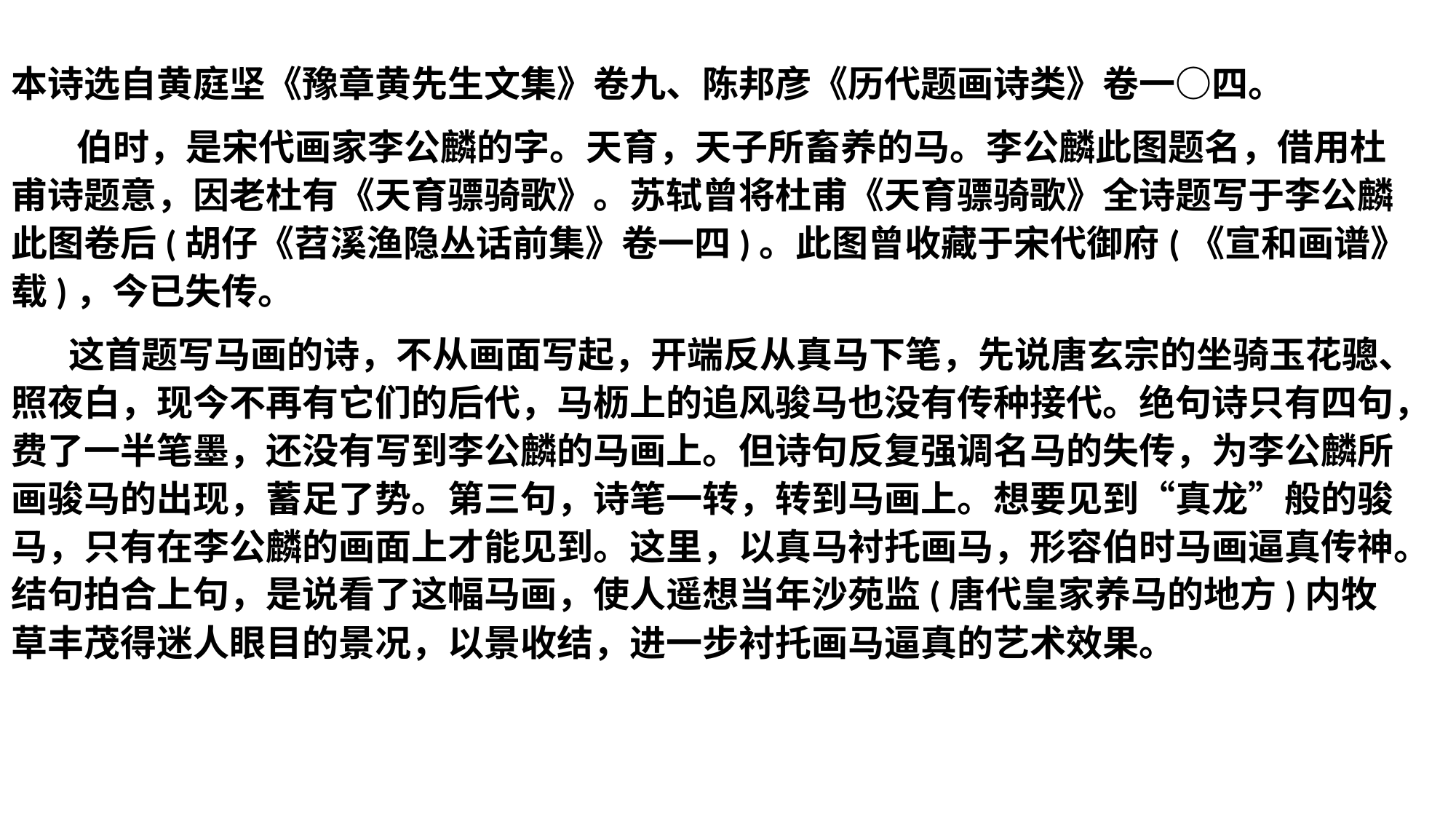

本诗选自黄庭坚《豫章黄先生文集》卷九、陈邦彦《历代题画诗类》卷一○四。
       伯时，是宋代画家李公麟的字。天育，天子所畜养的马。李公麟此图题名，借用杜甫诗题意，因老杜有《天育骠骑歌》。苏轼曾将杜甫《天育骠骑歌》全诗题写于李公麟此图卷后(胡仔《苕溪渔隐丛话前集》卷一四)。此图曾收藏于宋代御府(《宣和画谱》载)，今已失传。
      这首题写马画的诗，不从画面写起，开端反从真马下笔，先说唐玄宗的坐骑玉花骢、照夜白，现今不再有它们的后代，马枥上的追风骏马也没有传种接代。绝句诗只有四句，费了一半笔墨，还没有写到李公麟的马画上。但诗句反复强调名马的失传，为李公麟所画骏马的出现，蓄足了势。第三句，诗笔一转，转到马画上。想要见到“真龙”般的骏马，只有在李公麟的画面上才能见到。这里，以真马衬托画马，形容伯时马画逼真传神。结句拍合上句，是说看了这幅马画，使人遥想当年沙苑监(唐代皇家养马的地方)内牧草丰茂得迷人眼目的景况，以景收结，进一步衬托画马逼真的艺术效果。